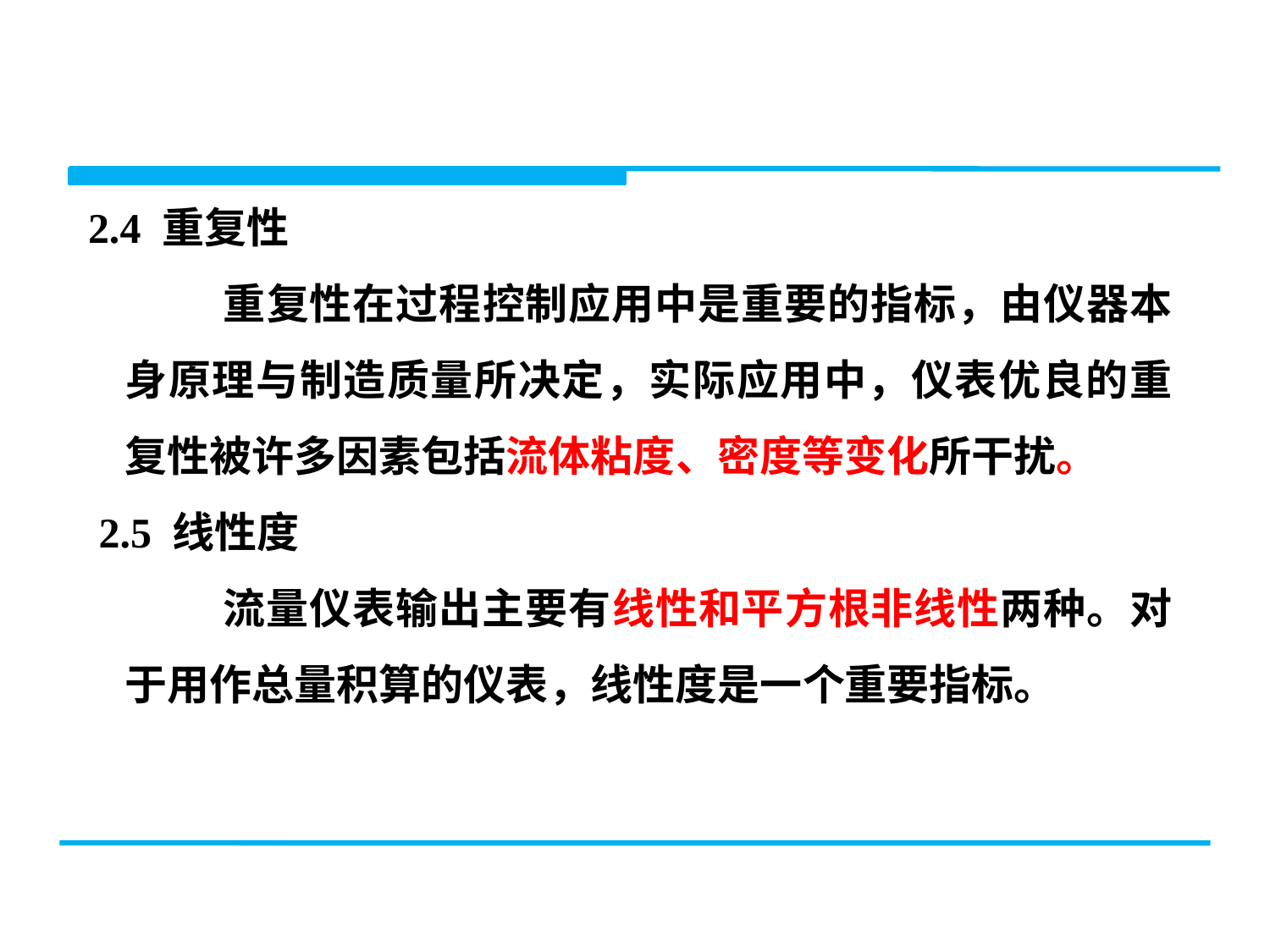

2.4 重复性
             重复性在过程控制应用中是重要的指标，由仪器本身原理与制造质量所决定，实际应用中，仪表优良的重复性被许多因素包括流体粘度、密度等变化所干扰。
  2.5 线性度
             流量仪表输出主要有线性和平方根非线性两种。对于用作总量积算的仪表，线性度是一个重要指标。